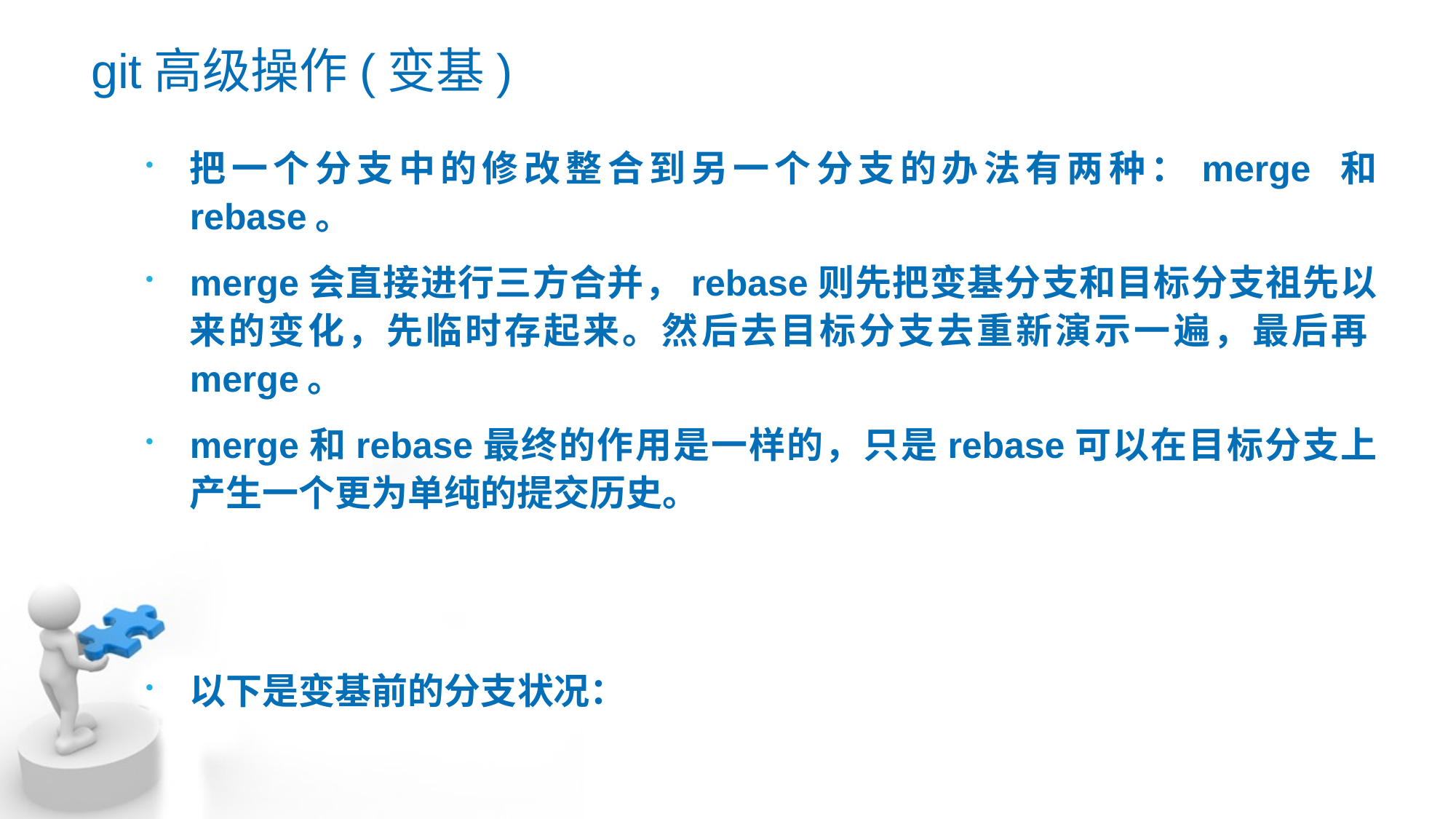

# git高级操作(变基)
把一个分支中的修改整合到另一个分支的办法有两种：merge 和 rebase。
merge会直接进行三方合并，rebase则先把变基分支和目标分支祖先以来的变化，先临时存起来。然后去目标分支去重新演示一遍，最后再merge。
merge和rebase最终的作用是一样的，只是rebase可以在目标分支上产生一个更为单纯的提交历史。

以下是变基前的分支状况：